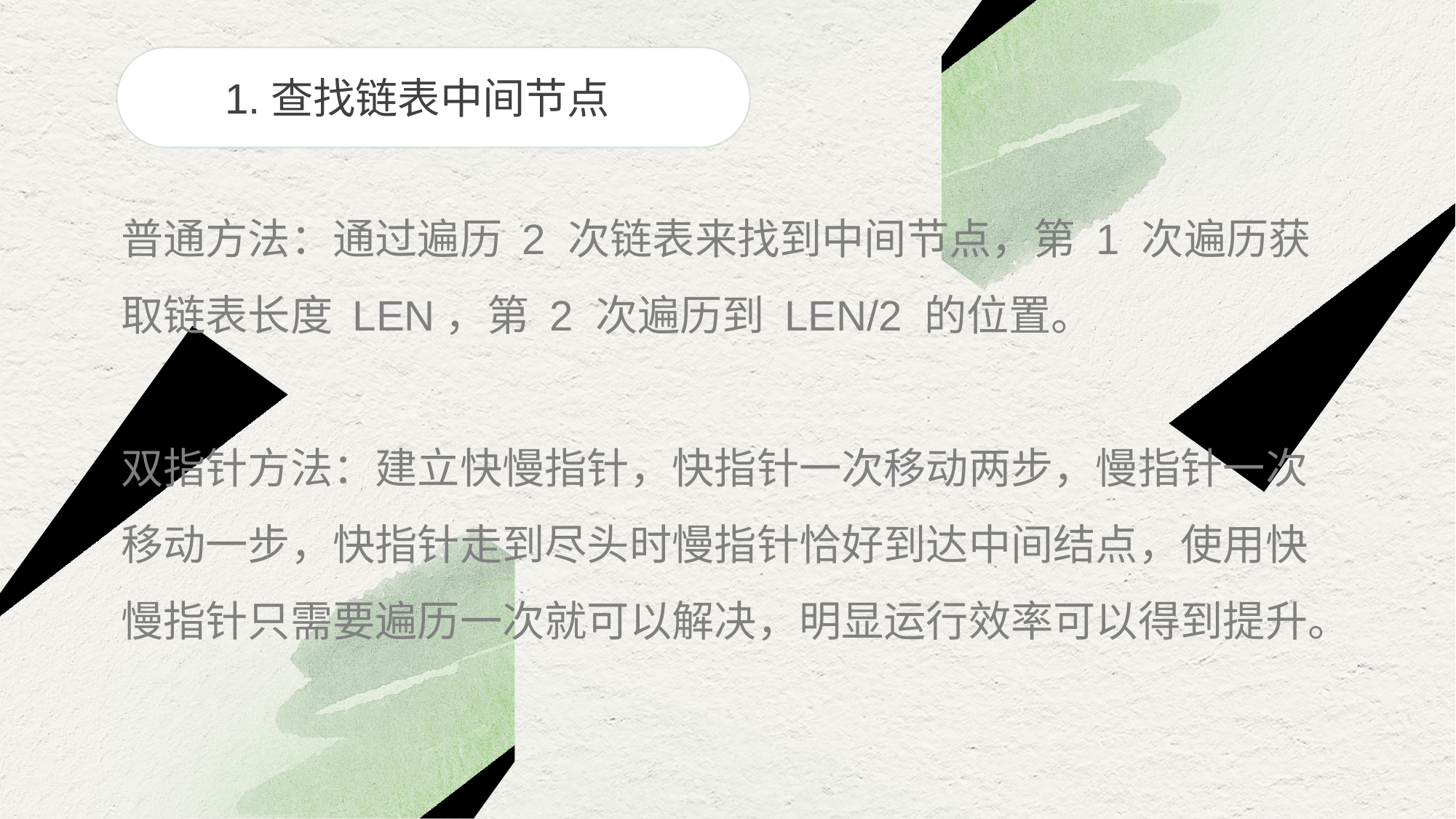

1.查找链表中间节点
普通方法：通过遍历 2 次链表来找到中间节点，第 1 次遍历获取链表长度 LEN，第 2 次遍历到 LEN/2 的位置。

双指针方法：建立快慢指针，快指针一次移动两步，慢指针一次移动一步，快指针走到尽头时慢指针恰好到达中间结点，使用快慢指针只需要遍历一次就可以解决，明显运行效率可以得到提升。